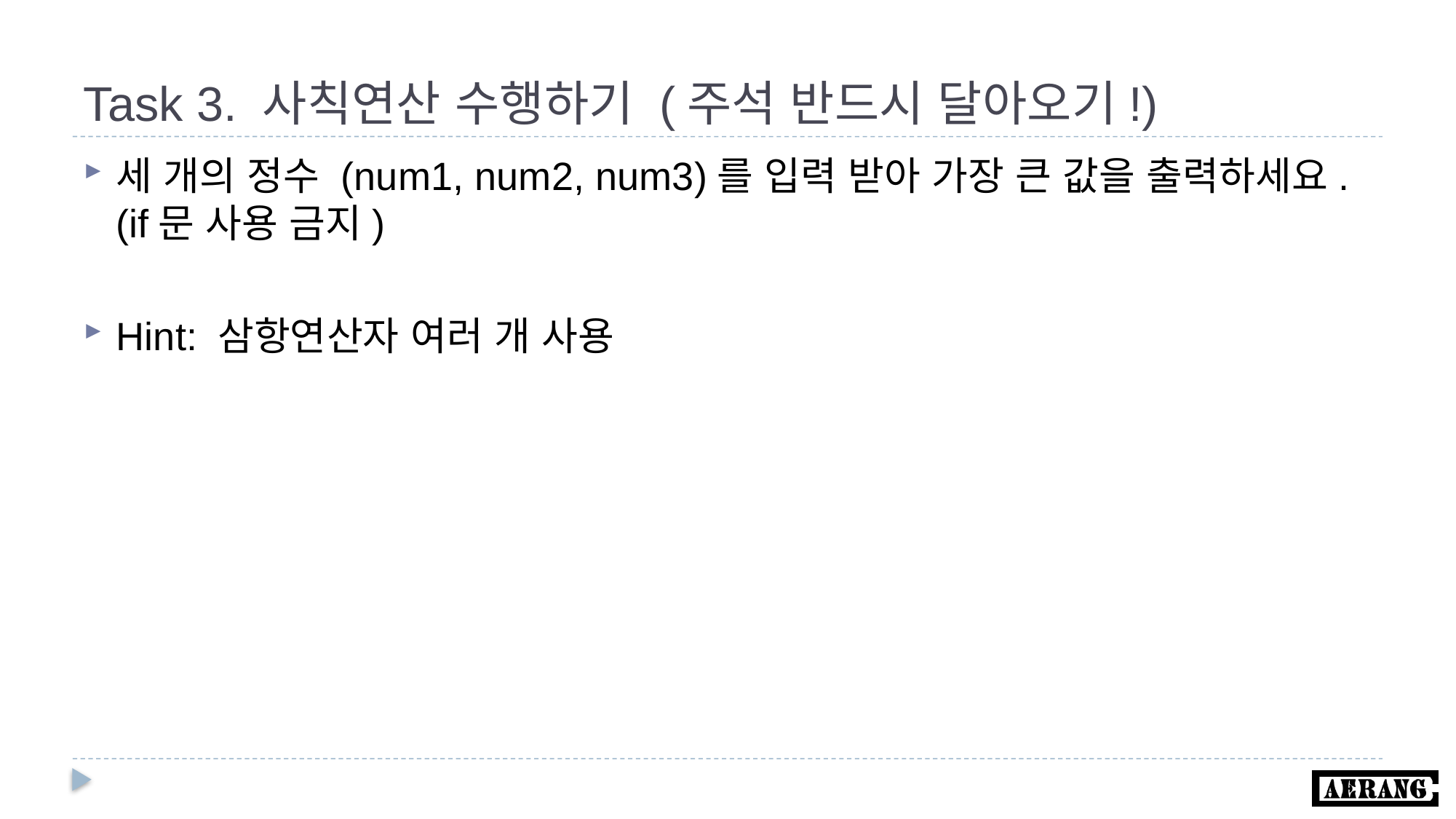

# Task 3. 사칙연산 수행하기 (주석 반드시 달아오기!)
세 개의 정수 (num1, num2, num3)를 입력 받아 가장 큰 값을 출력하세요. (if문 사용 금지)

Hint: 삼항연산자 여러 개 사용